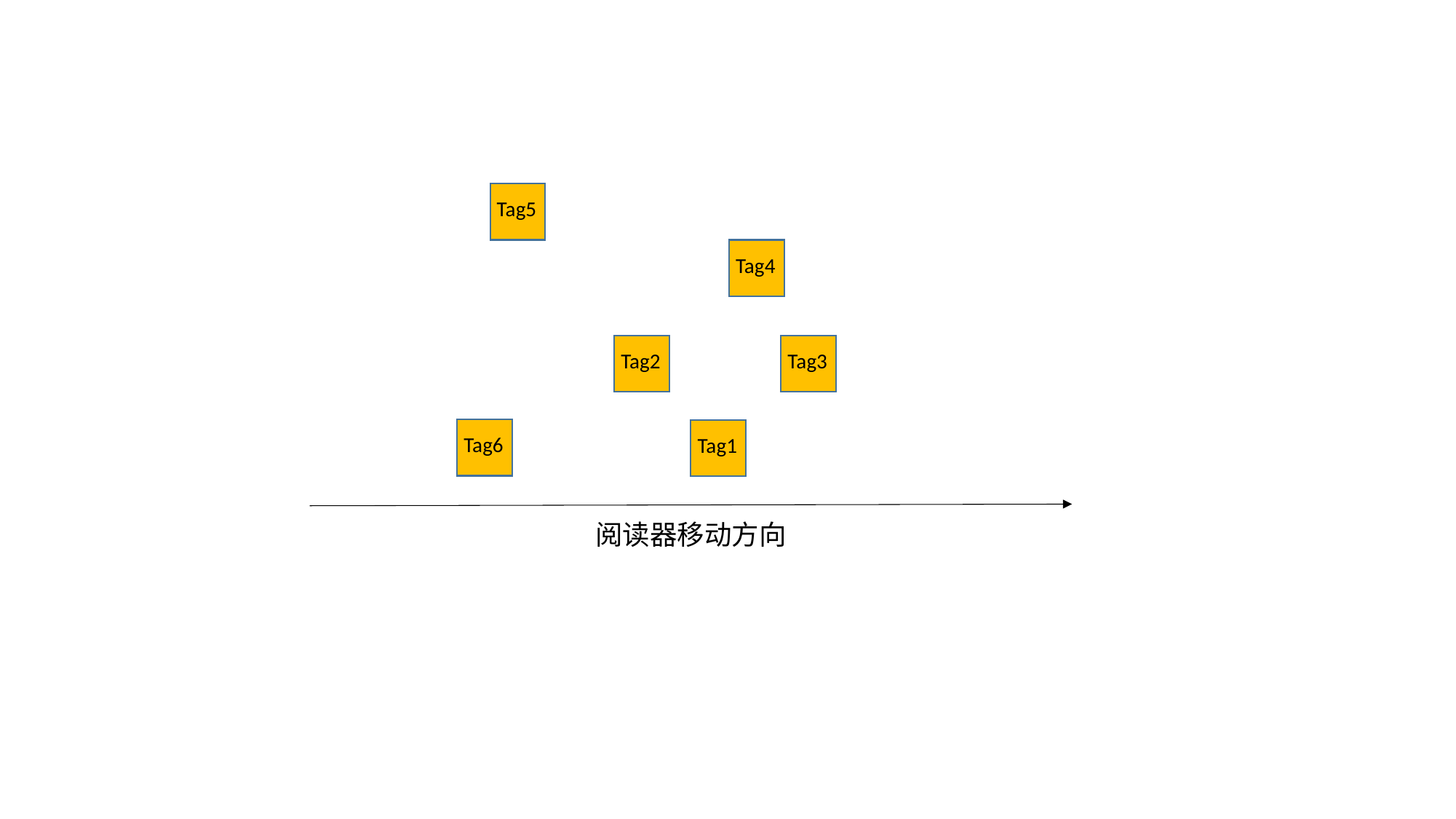

Tag5

Tag4

Tag2

Tag3

Tag6

Tag1
阅读器移动方向